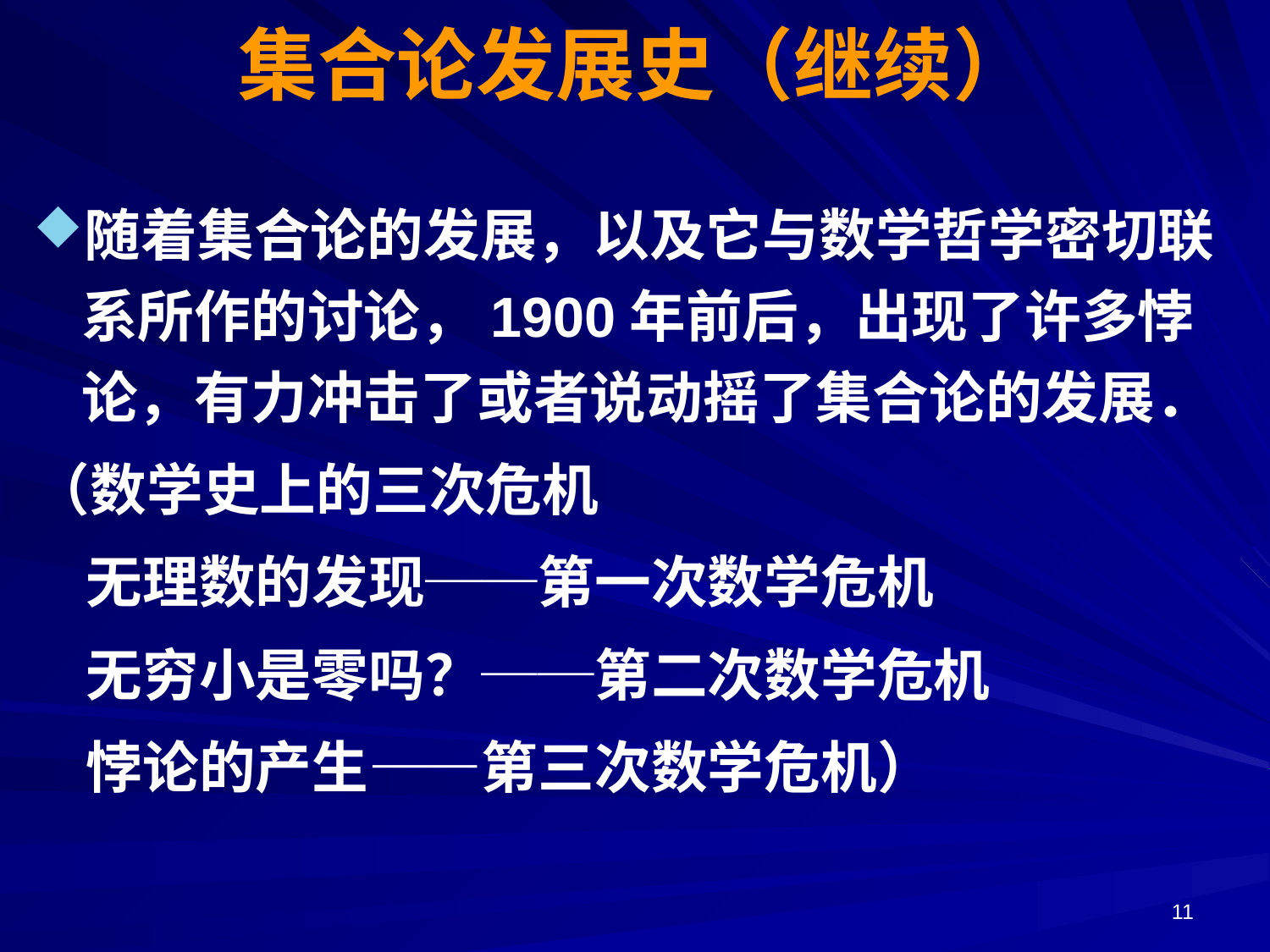

集合论发展史（继续）
随着集合论的发展，以及它与数学哲学密切联系所作的讨论，1900年前后，出现了许多悖论，有力冲击了或者说动摇了集合论的发展．
（数学史上的三次危机
   无理数的发现──第一次数学危机
   无穷小是零吗？──第二次数学危机
   悖论的产生——第三次数学危机）

11